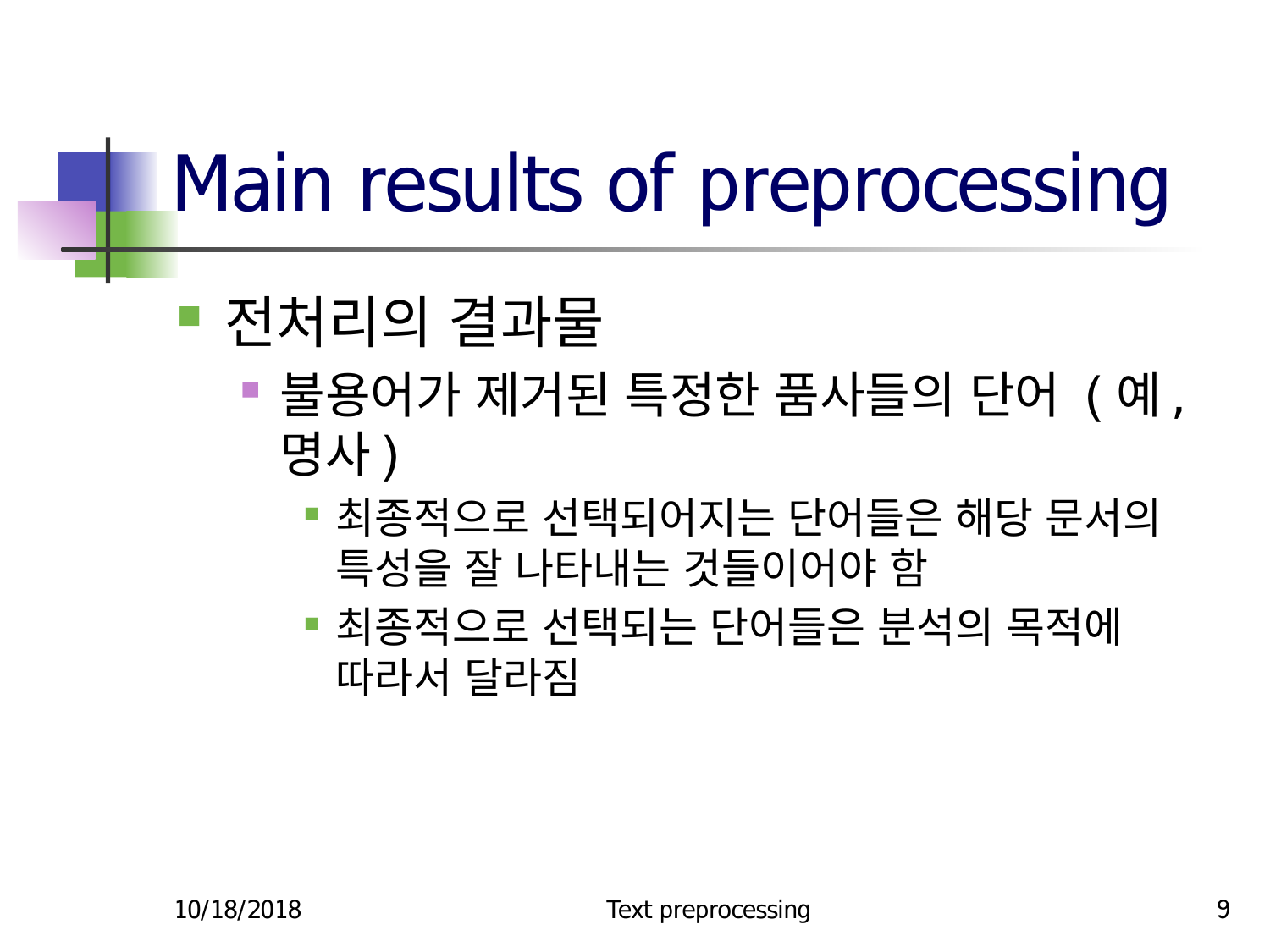

# Main results of preprocessing
전처리의 결과물
불용어가 제거된 특정한 품사들의 단어 (예, 명사)
최종적으로 선택되어지는 단어들은 해당 문서의 특성을 잘 나타내는 것들이어야 함
최종적으로 선택되는 단어들은 분석의 목적에 따라서 달라짐
10/18/2018
Text preprocessing
9